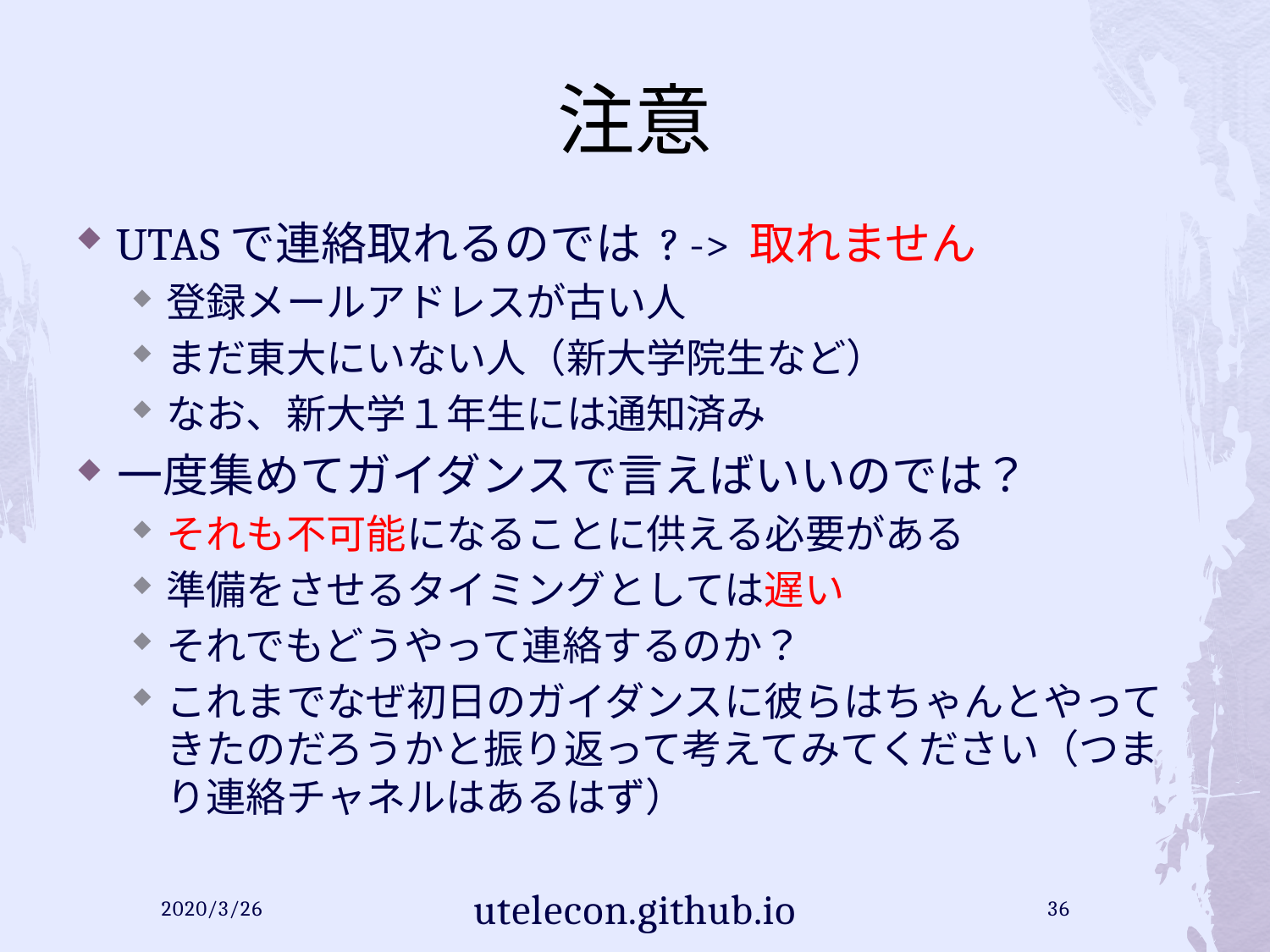

# 注意
UTASで連絡取れるのでは ? -> 取れません
登録メールアドレスが古い人
まだ東大にいない人（新大学院生など）
なお、新大学１年生には通知済み
一度集めてガイダンスで言えばいいのでは？
それも不可能になることに供える必要がある
準備をさせるタイミングとしては遅い
それでもどうやって連絡するのか？
これまでなぜ初日のガイダンスに彼らはちゃんとやってきたのだろうかと振り返って考えてみてください（つまり連絡チャネルはあるはず）
2020/3/26
utelecon.github.io
36